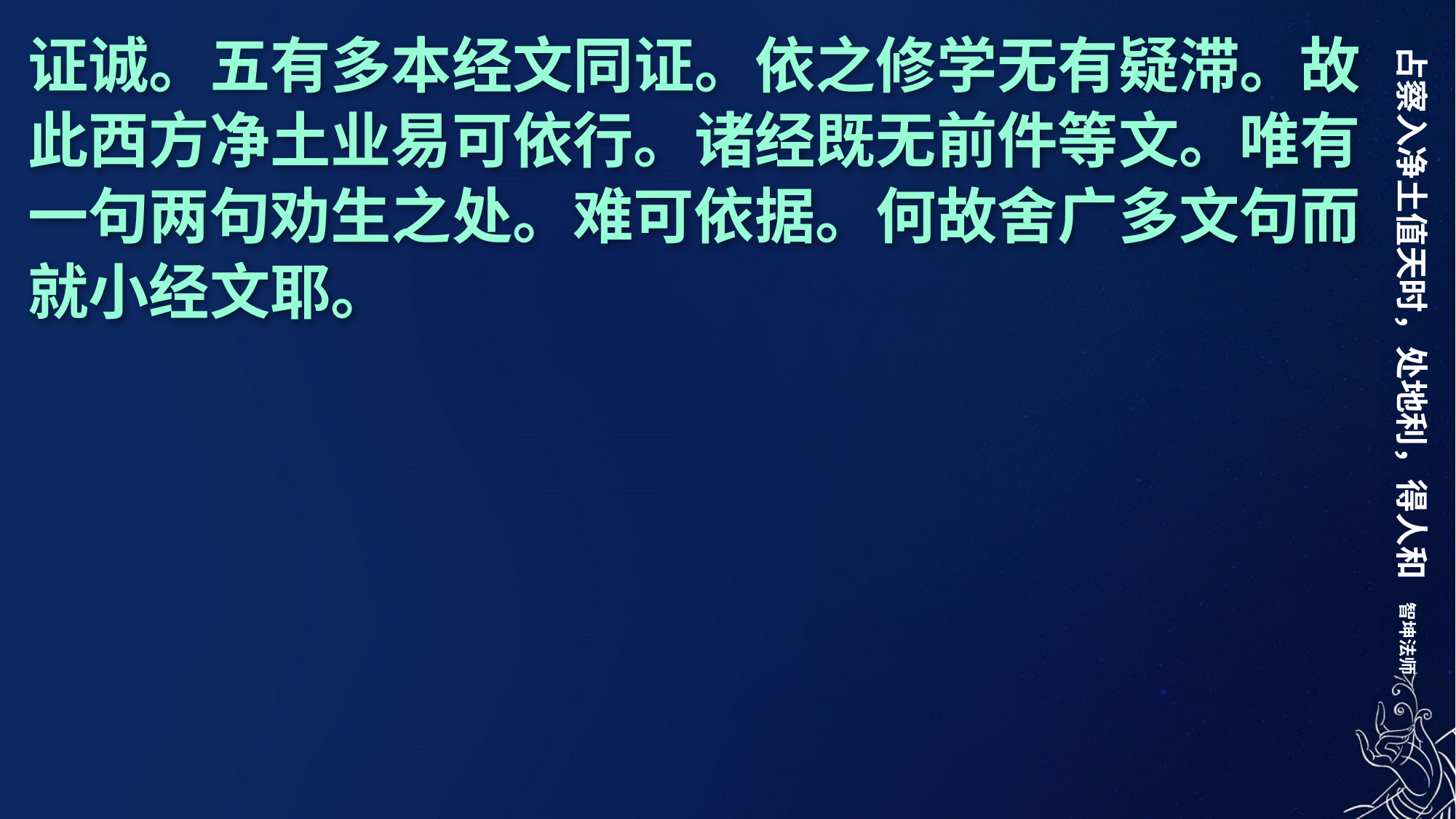

证诚。五有多本经文同证。依之修学无有疑滞。故此西方净土业易可依行。诸经既无前件等文。唯有一句两句劝生之处。难可依据。何故舍广多文句而就小经文耶。